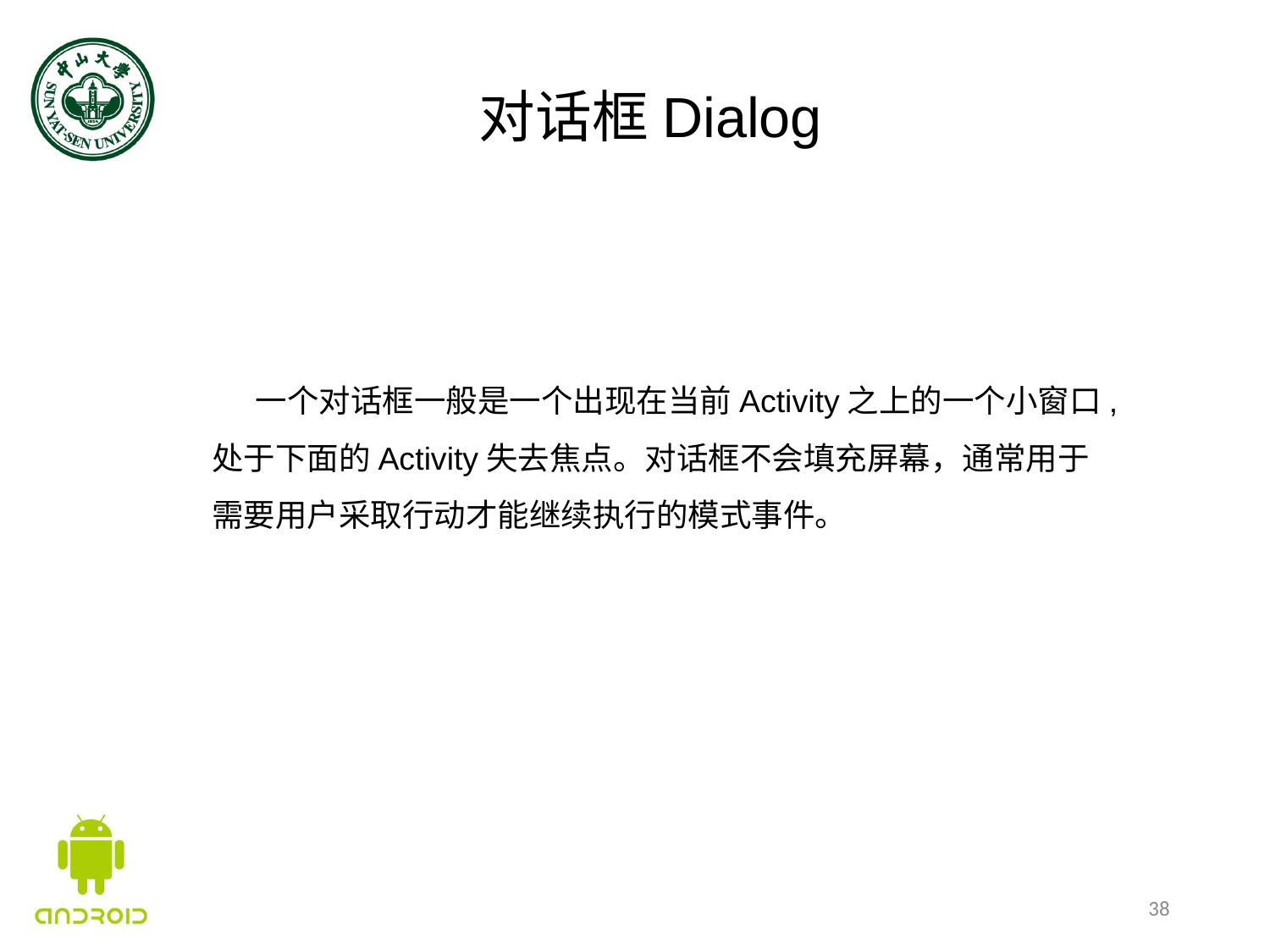

对话框Dialog

     一个对话框一般是一个出现在当前Activity之上的一个小窗口,处于下面的Activity失去焦点。对话框不会填充屏幕，通常用于需要用户采取行动才能继续执行的模式事件。
38